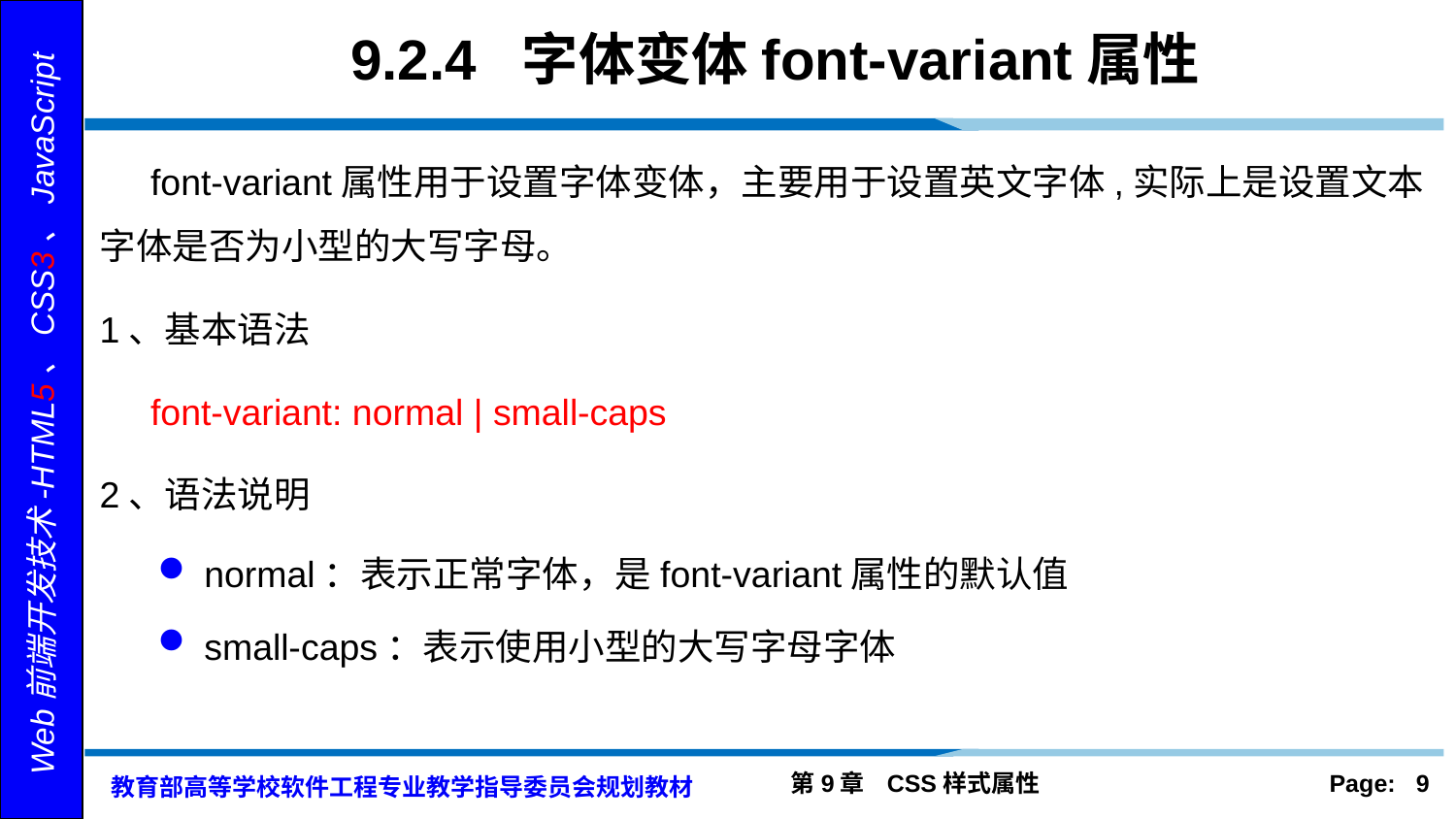

# 9.2.4  字体变体font-variant属性
     font-variant属性用于设置字体变体，主要用于设置英文字体,实际上是设置文本字体是否为小型的大写字母。
1、基本语法
     font-variant: normal | small-caps
2、语法说明
 normal：表示正常字体，是font-variant属性的默认值
 small-caps：表示使用小型的大写字母字体